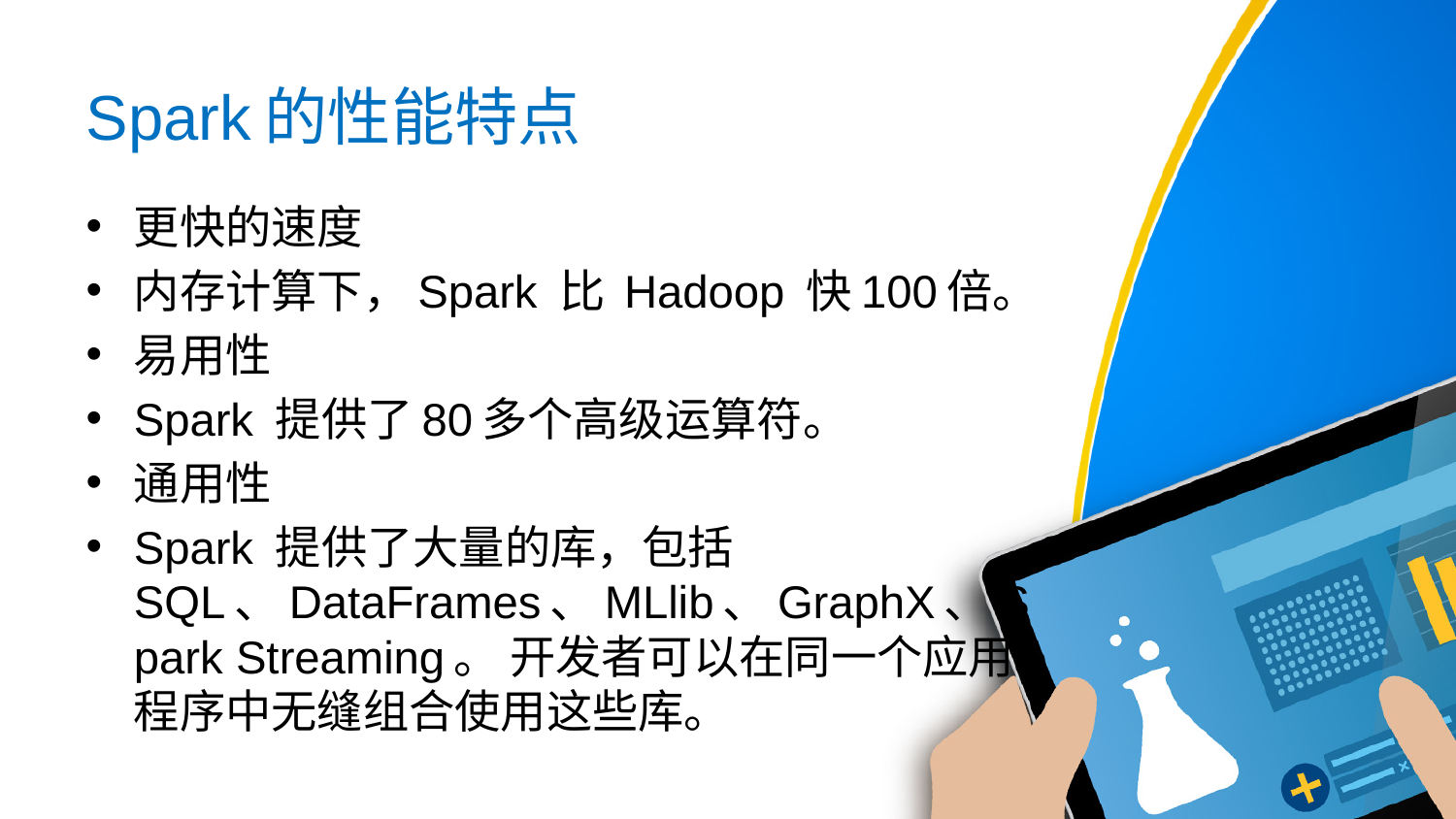

# Spark的性能特点
更快的速度
内存计算下，Spark 比 Hadoop 快100倍。
易用性
Spark 提供了80多个高级运算符。
通用性
Spark 提供了大量的库，包括SQL、DataFrames、MLlib、GraphX、Spark Streaming。 开发者可以在同一个应用程序中无缝组合使用这些库。